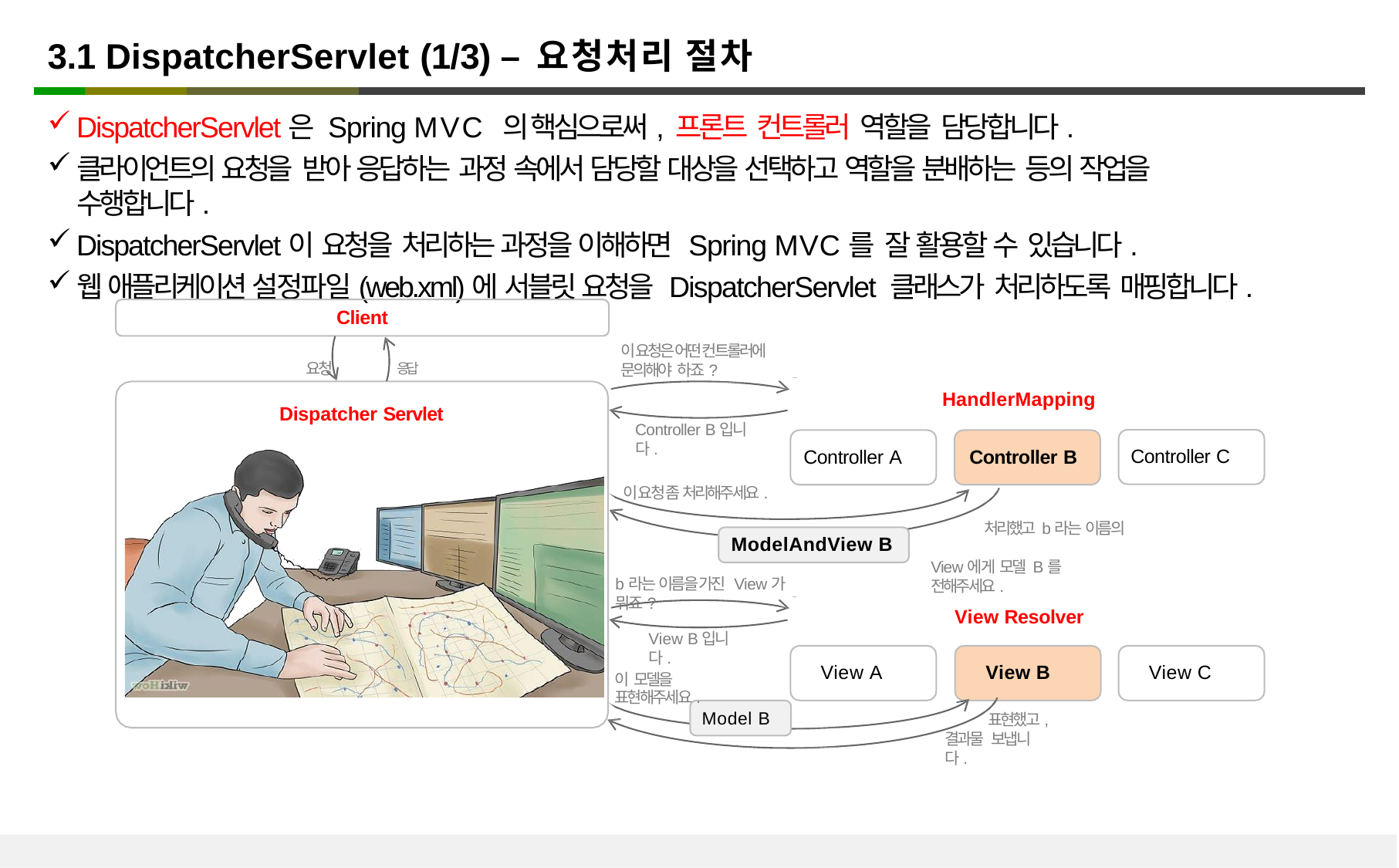

# 3.1 DispatcherServlet (1/3) – 요청처리 절차
DispatcherServlet은 Spring MVC 의 핵심으로써, 프론트 컨트롤러  역할을  담당합니다.
클라이언트의 요청을  받아 응답하는 과정 속에서 담당할  대상을  선택하고  역할을  분배하는  등의 작업을 수행합니다.
DispatcherServlet이 요청을 처리하는 과정을  이해하면  Spring MVC를 잘 활용할 수 있습니다.
웹 애플리케이션 설정파일(web.xml)에 서블릿  요청을 DispatcherServlet 클래스가  처리하도록 매핑합니다.

Client

이 요청은 어떤 컨트롤러에  문의해야 하죠?
요청	응답

Dispatcher Servlet

HandlerMapping

Controller B입니다.

Controller C
Controller A
Controller B
이 요청 좀 처리해주세요.

처리했고 b라는 이름의
View에게 모델 B를 전해주세요.

ModelAndView B
b라는 이름을 가진  View가 뭐죠?

View Resolver

View B입니다.

View A
View B
View C
이 모델을
표현해주세요.
Model B

표현했고,
결과물  보냅니다.